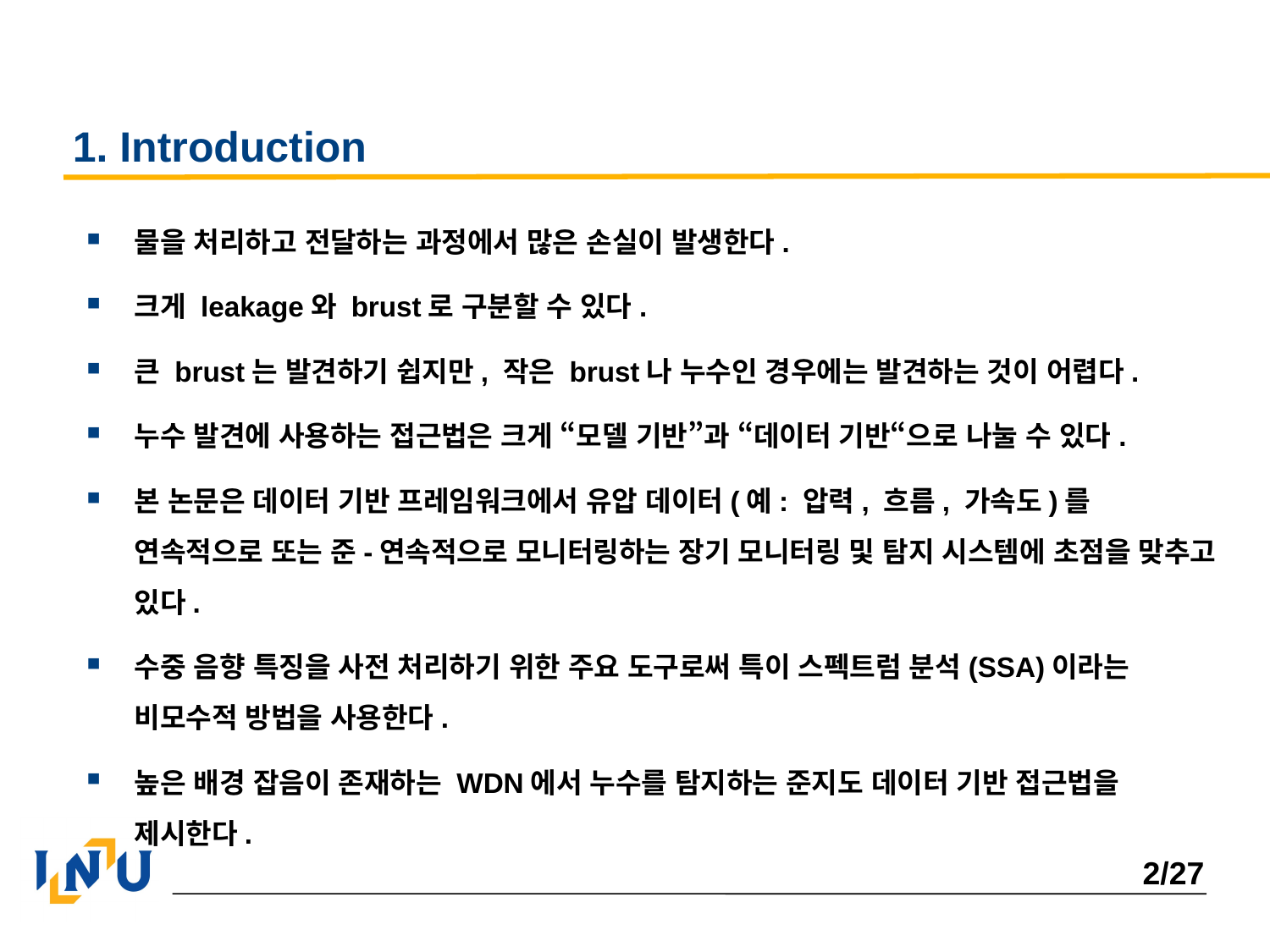

# 1. Introduction
물을 처리하고 전달하는 과정에서 많은 손실이 발생한다.
크게 leakage와 brust로 구분할 수 있다.
큰 brust는 발견하기 쉽지만, 작은 brust나 누수인 경우에는 발견하는 것이 어렵다.
누수 발견에 사용하는 접근법은 크게 “모델 기반”과 “데이터 기반“으로 나눌 수 있다.
본 논문은 데이터 기반 프레임워크에서 유압 데이터(예: 압력, 흐름, 가속도)를 연속적으로 또는 준-연속적으로 모니터링하는 장기 모니터링 및 탐지 시스템에 초점을 맞추고 있다.
수중 음향 특징을 사전 처리하기 위한 주요 도구로써 특이 스펙트럼 분석(SSA)이라는 비모수적 방법을 사용한다.
높은 배경 잡음이 존재하는 WDN에서 누수를 탐지하는 준지도 데이터 기반 접근법을 제시한다.